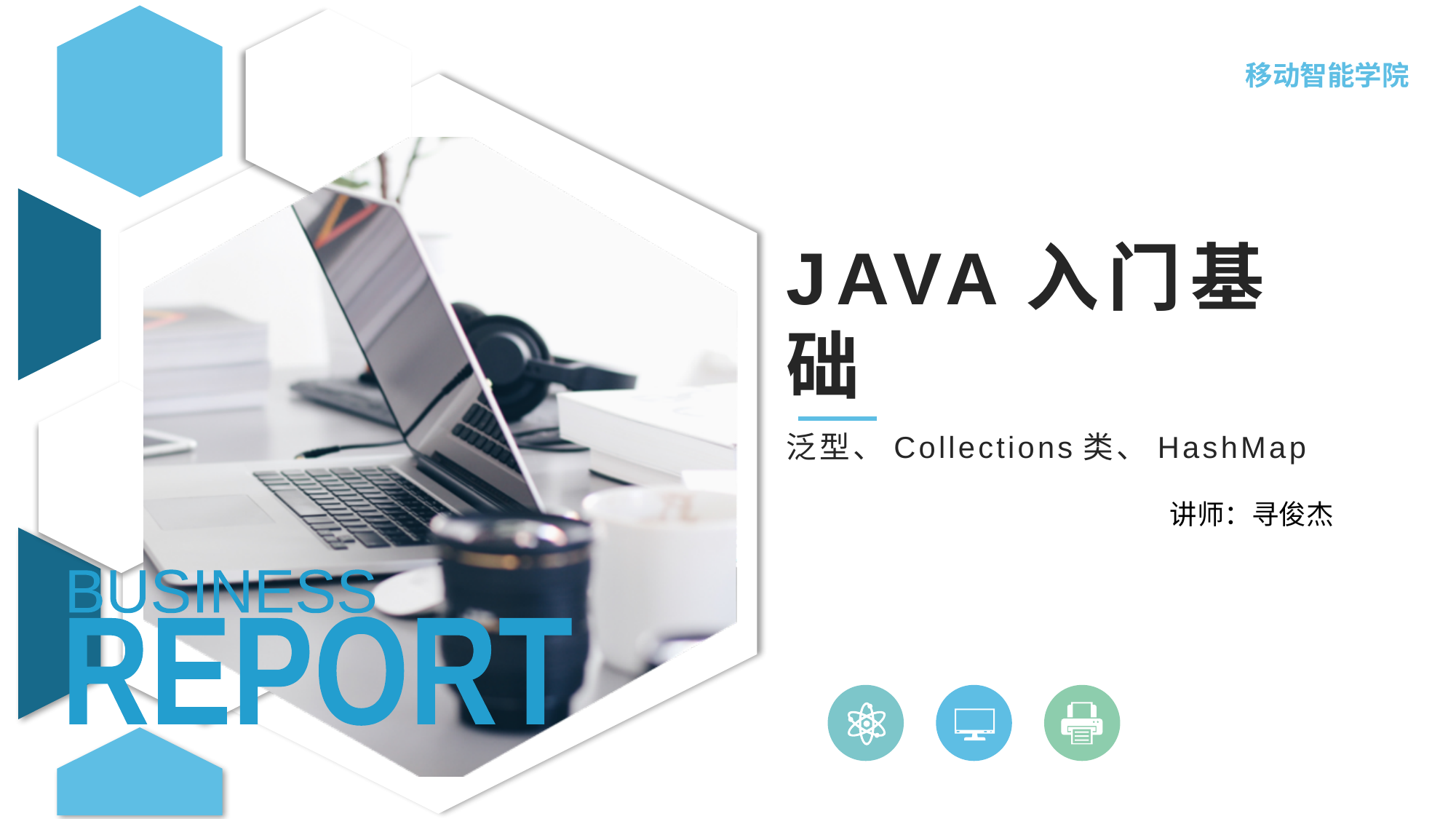

移动智能学院
# JAVA入门基础
泛型、Collections类、HashMap
讲师：寻俊杰
BUSINESS
REPORT